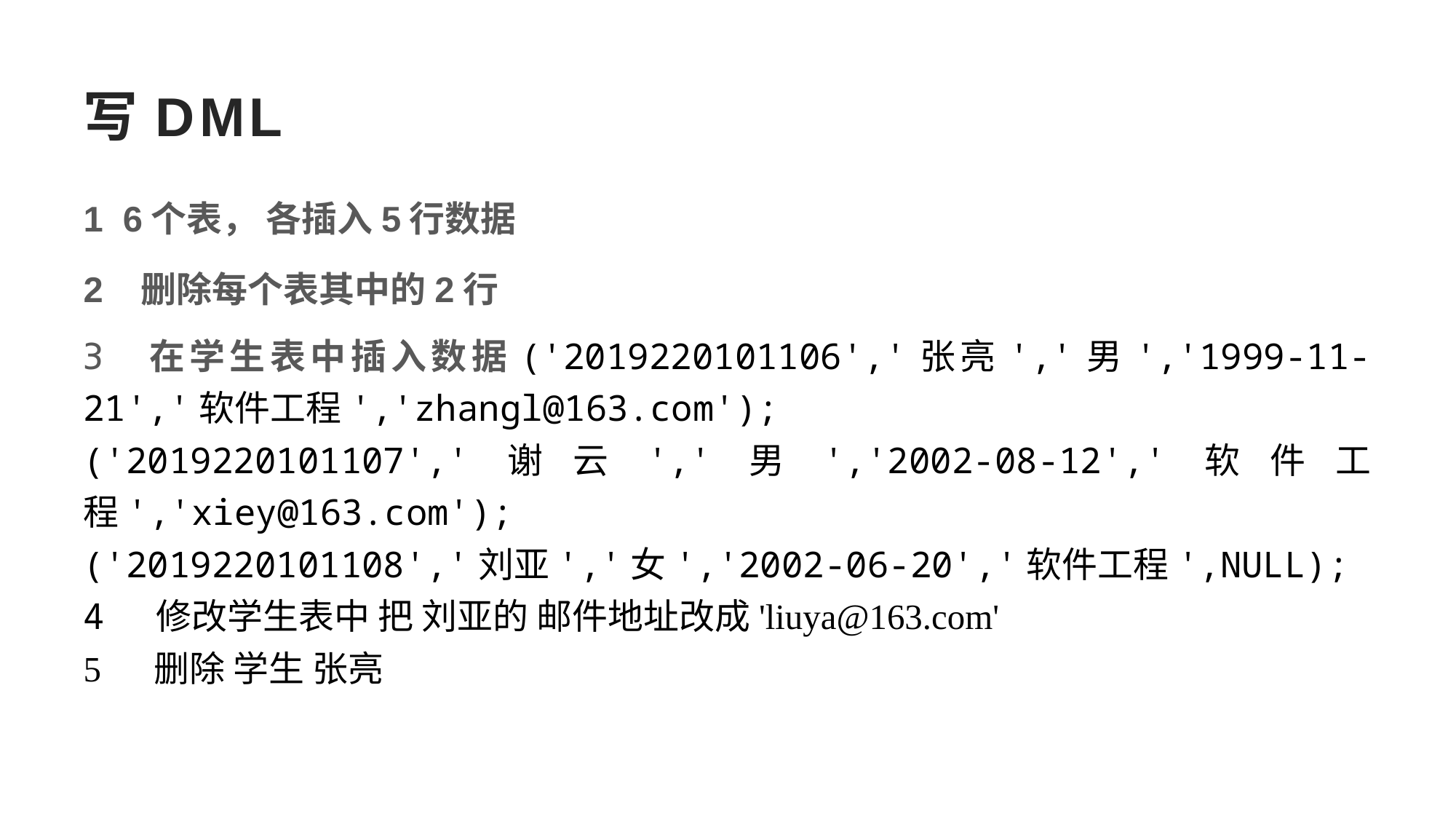

# 写DML
1  6个表， 各插入5行数据
2   删除每个表其中的2行
3  在学生表中插入数据('2019220101106','张亮','男','1999-11-21','软件工程','zhangl@163.com');
('2019220101107','谢云','男','2002-08-12','软件工程','xiey@163.com');
('2019220101108','刘亚','女','2002-06-20','软件工程',NULL);
4  修改学生表中 把 刘亚的 邮件地址改成'liuya@163.com'
5     删除 学生 张亮